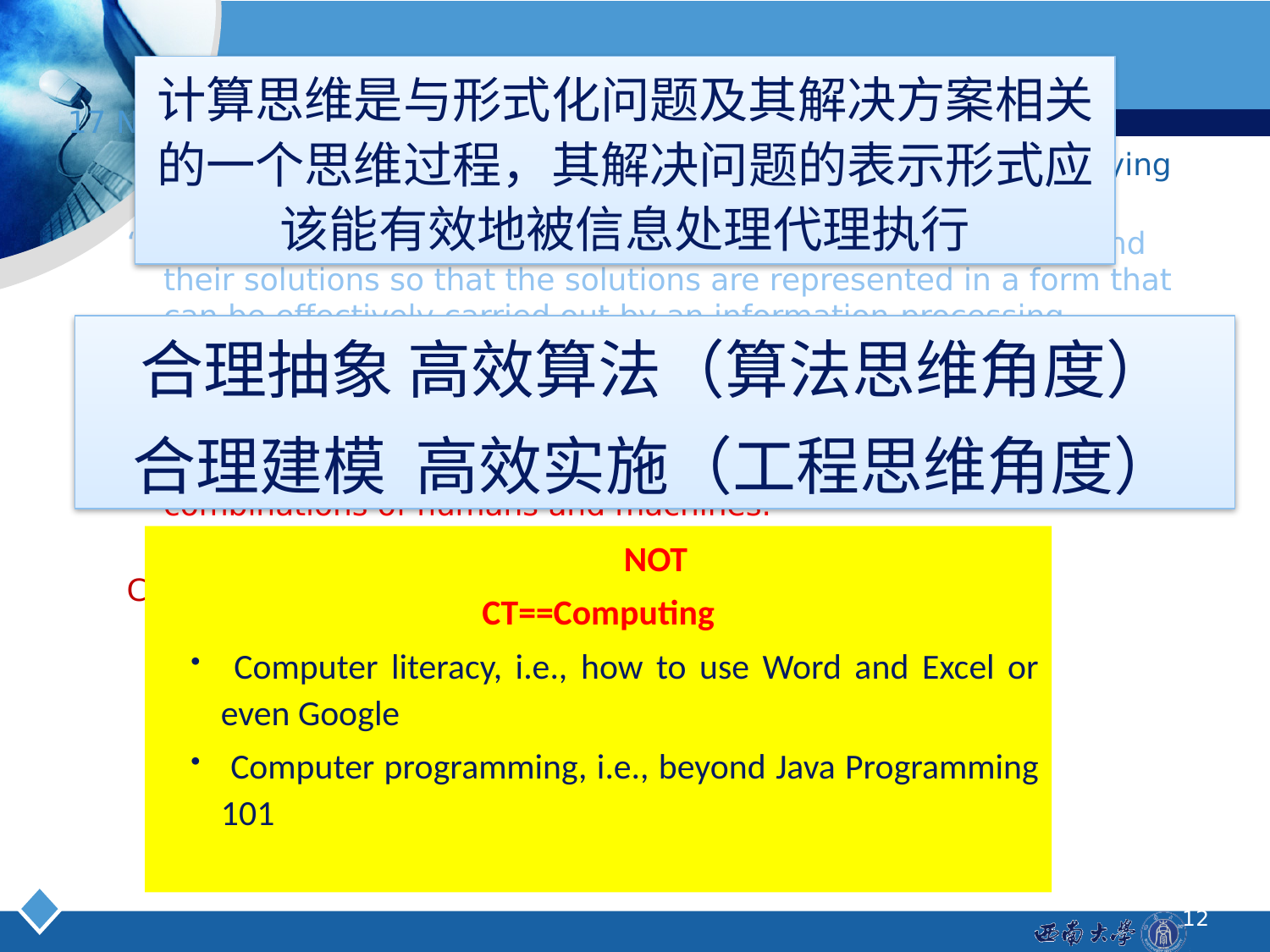

计算思维是与形式化问题及其解决方案相关的一个思维过程，其解决问题的表示形式应该能有效地被信息处理代理执行
17 November 2010 her research notes：CT: What and Why?
 2010,Jan Cuny, Larry Snyder, and Jeannette M. Wing, “Demystifying CT for Non-Computer Scientists,” work in progress.
“CT is the thought processes involved in formulating problems and their solutions so that the solutions are represented in a form that can be effectively carried out by an information-processing agent .”
 Informally, CT describes the mental activity in formulating a problem to admit a computational solution. The solution can be carried out by a human or machine, or more generally, by combinations of humans and machines.

CT is used in the design and analysis of problems and their solutions, broadly interpreted.

合理抽象 高效算法（算法思维角度）
合理建模  高效实施（工程思维角度）
                                                          NOT
CT==Computing
 Computer literacy, i.e., how to use Word and Excel or even Google
 Computer programming, i.e., beyond Java Programming 101

12